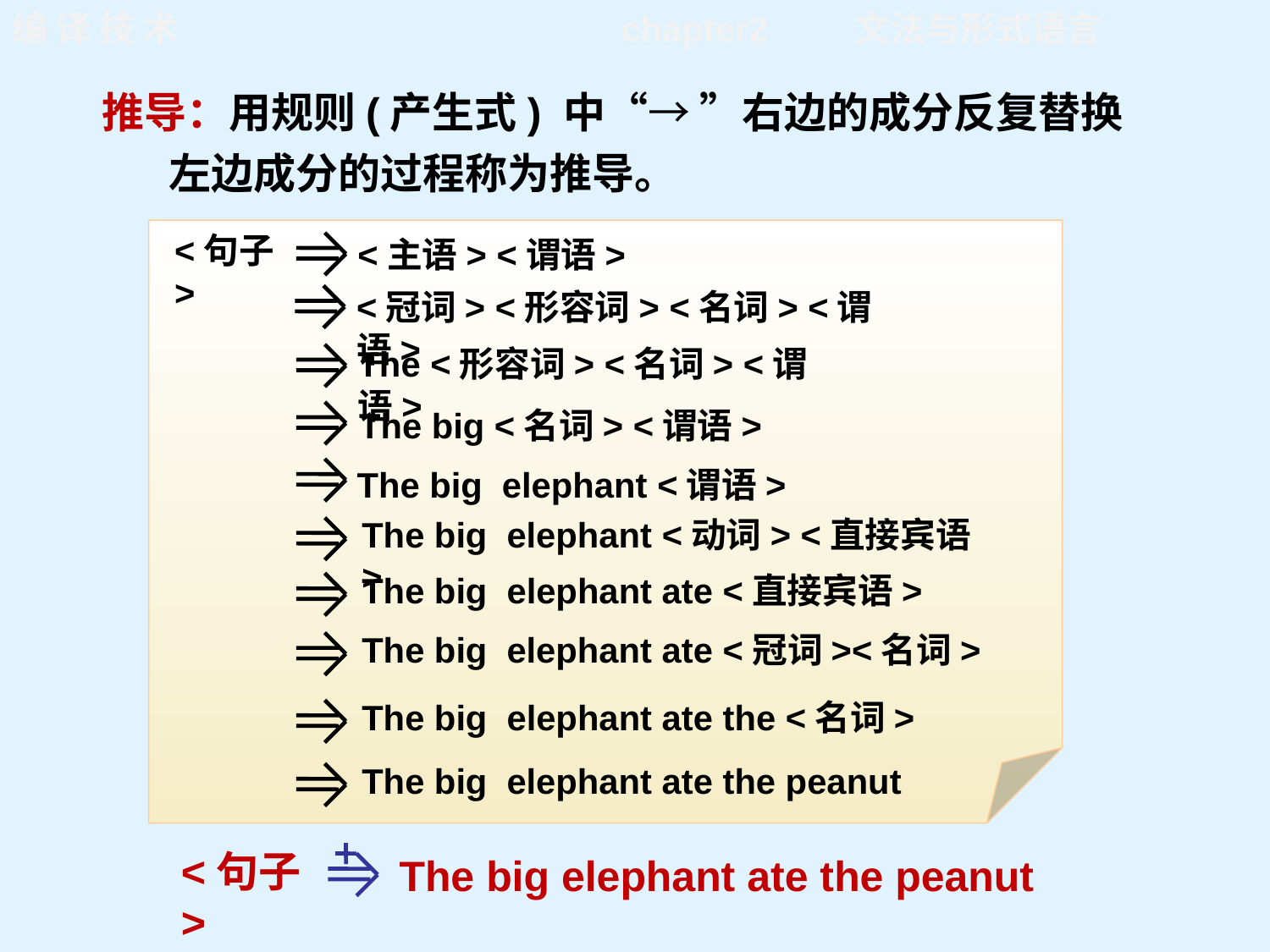

编 译 技 术                                                      chapter2        文法与形式语言
推导：用规则(产生式) 中“→ ”右边的成分反复替换
      左边成分的过程称为推导。

<句子>
<主语> <谓语>

<冠词> <形容词> <名词> <谓语>

The <形容词> <名词> <谓语>

The big <名词> <谓语>

The big  elephant <谓语>

The big  elephant <动词> <直接宾语>

The big  elephant ate <直接宾语>

The big  elephant ate <冠词><名词>

The big  elephant ate the <名词>

The big  elephant ate the peanut

<句子>

The big elephant ate the peanut